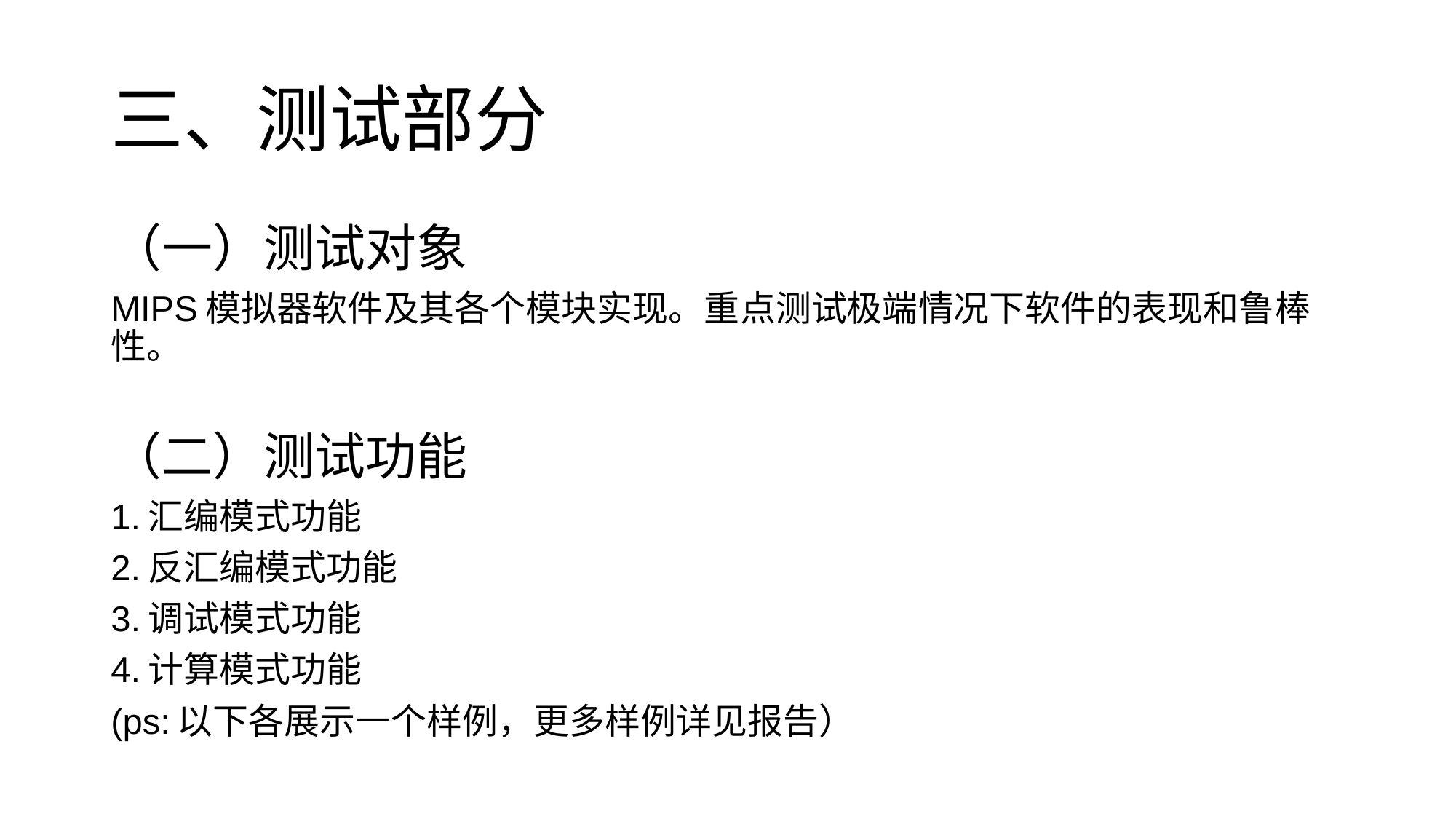

# 三、测试部分
（一）测试对象
MIPS模拟器软件及其各个模块实现。重点测试极端情况下软件的表现和鲁棒性。

（二）测试功能
1.汇编模式功能
2.反汇编模式功能
3.调试模式功能
4.计算模式功能
(ps:以下各展示一个样例，更多样例详见报告）